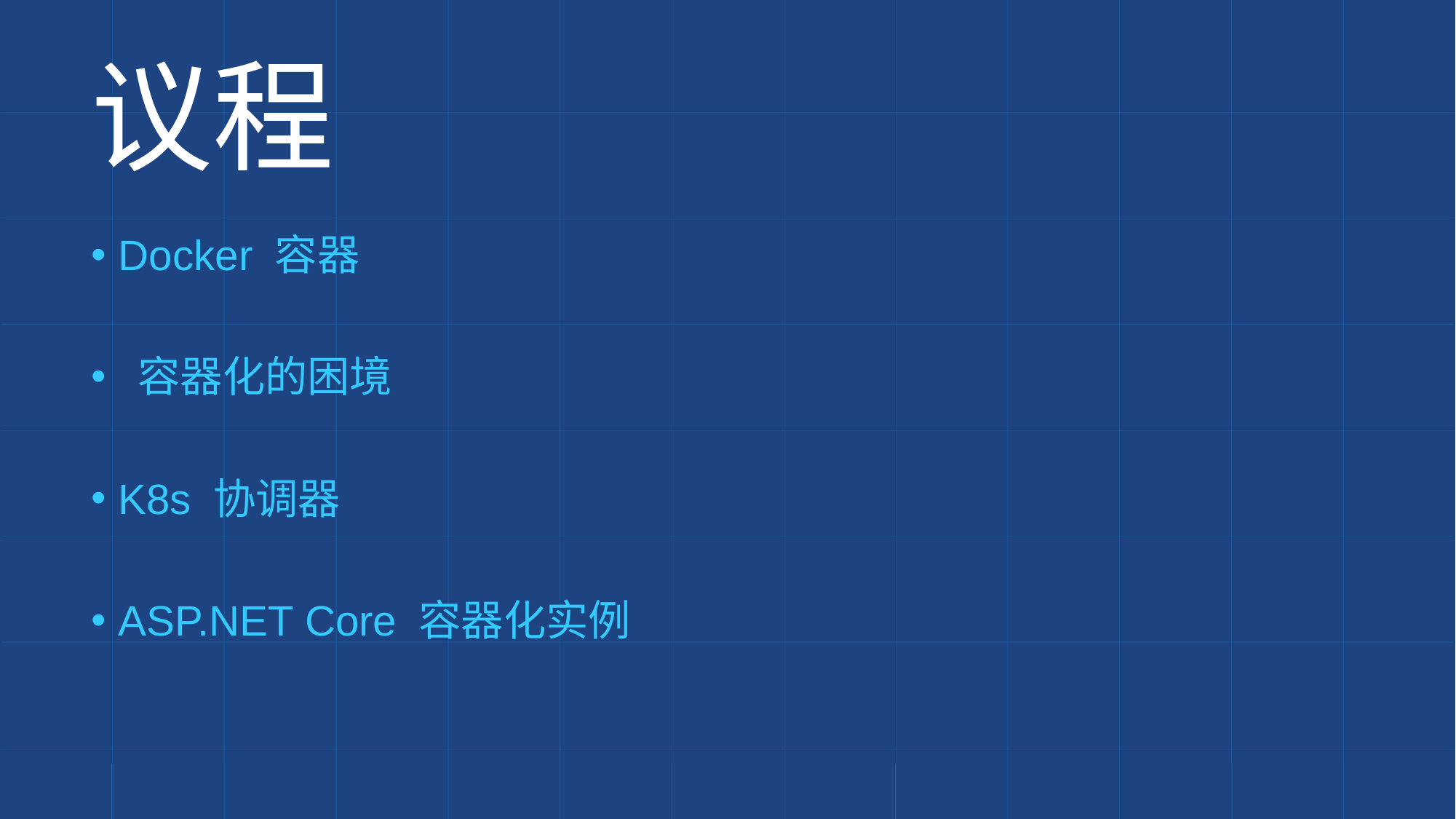

# 议程
Docker 容器

 容器化的困境

K8s 协调器

ASP.NET Core 容器化实例